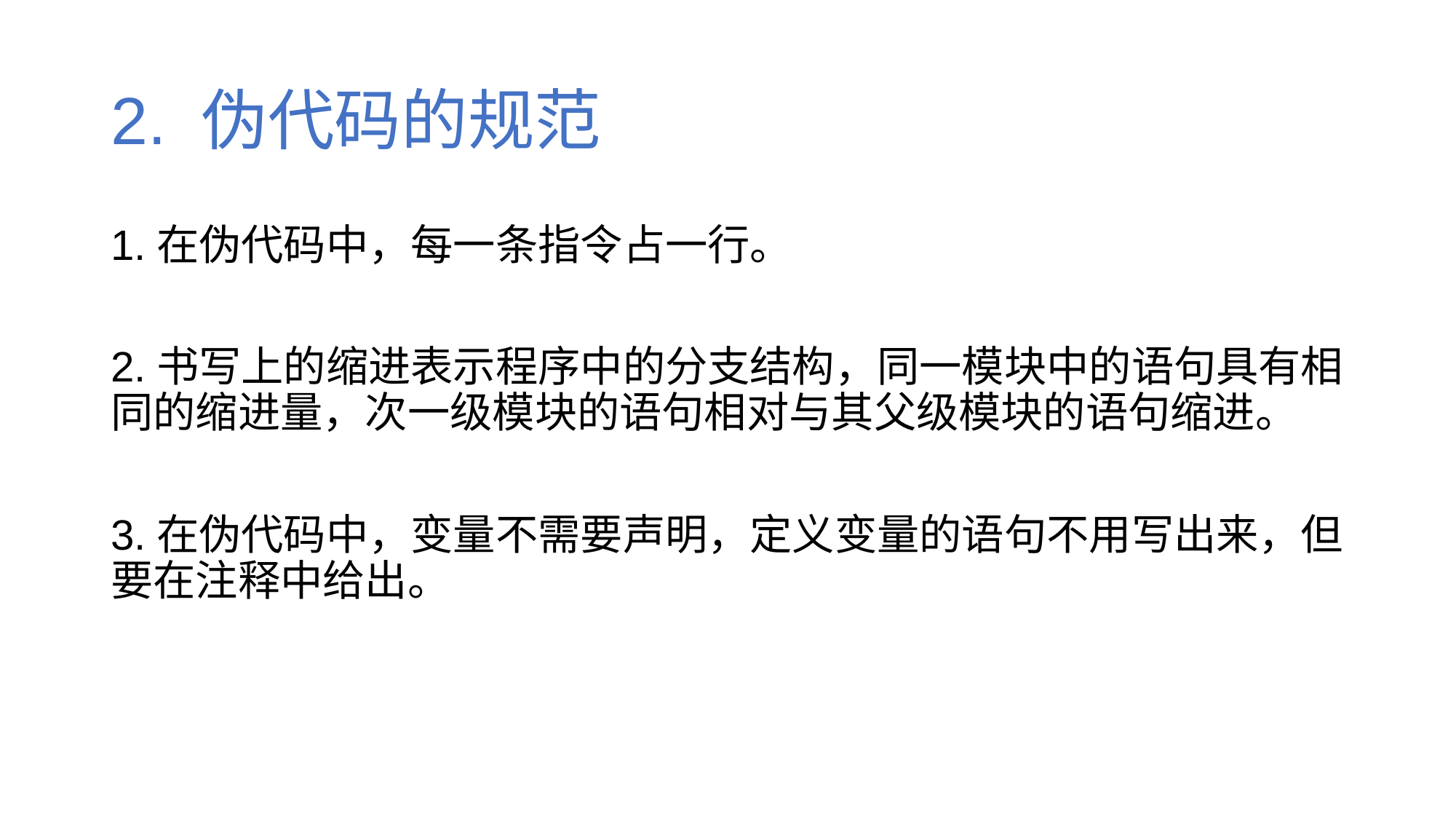

# 2. 伪代码的规范
1.在伪代码中，每一条指令占一行。

2.书写上的缩进表示程序中的分支结构，同一模块中的语句具有相同的缩进量，次一级模块的语句相对与其父级模块的语句缩进。

3.在伪代码中，变量不需要声明，定义变量的语句不用写出来，但要在注释中给出。